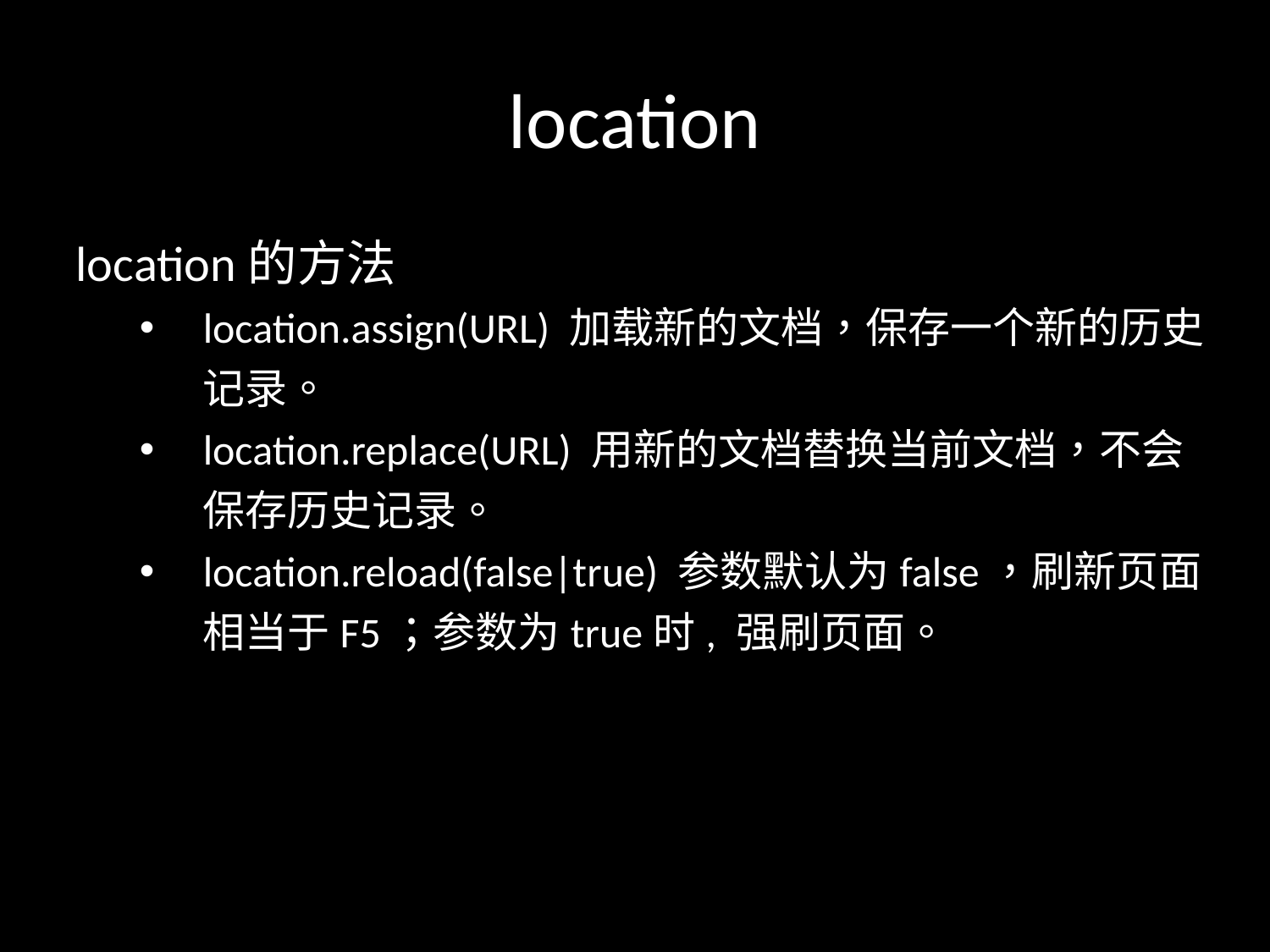

# location
location的方法
location.assign(URL) 加载新的文档，保存一个新的历史记录。
location.replace(URL) 用新的文档替换当前文档，不会保存历史记录。
location.reload(false|true) 参数默认为false，刷新页面相当于F5；参数为true时, 强刷页面。